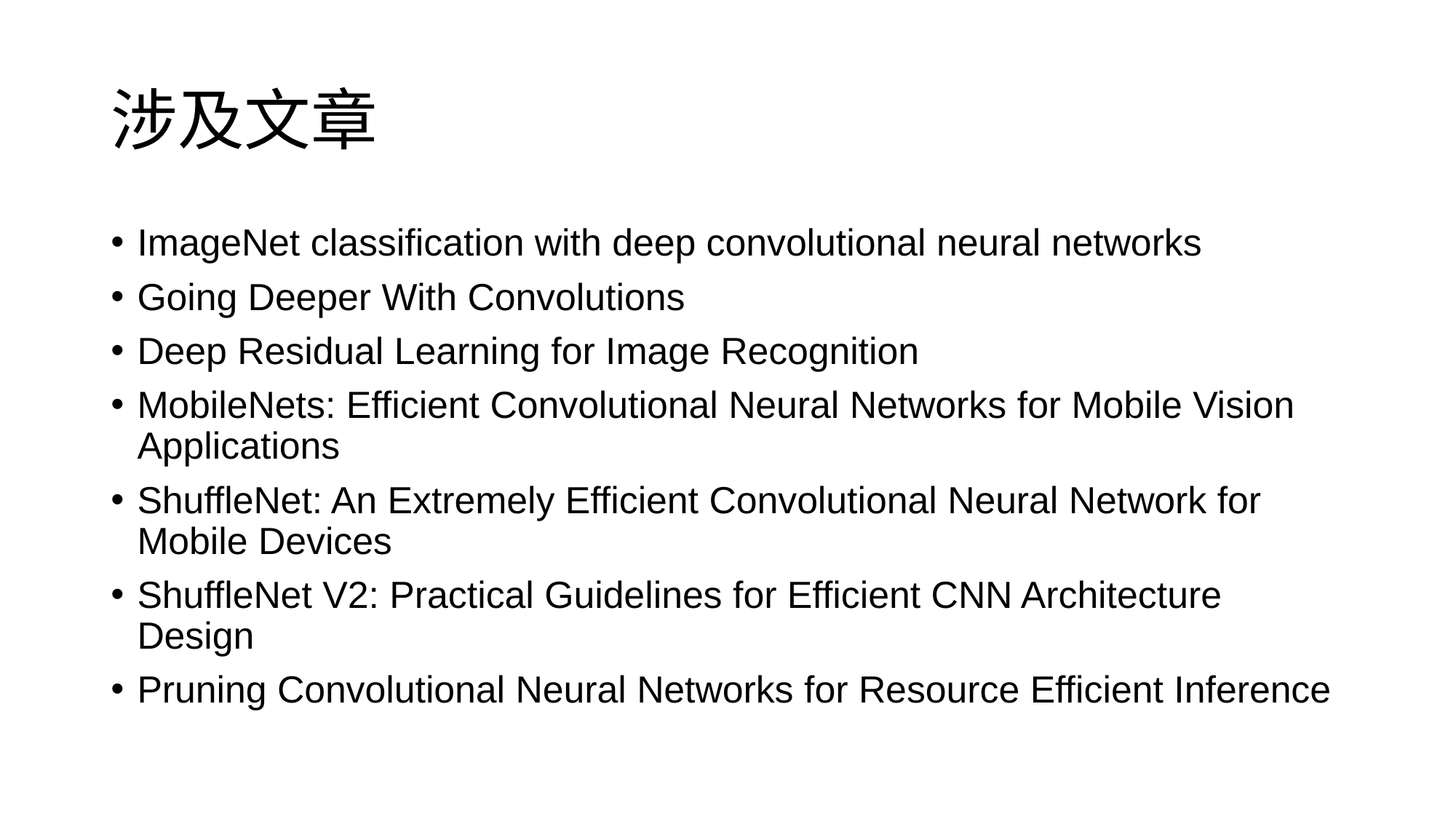

# 涉及文章
ImageNet classification with deep convolutional neural networks
Going Deeper With Convolutions
Deep Residual Learning for Image Recognition
MobileNets: Efficient Convolutional Neural Networks for Mobile Vision Applications
ShuffleNet: An Extremely Efficient Convolutional Neural Network for Mobile Devices
ShuffleNet V2: Practical Guidelines for Efficient CNN Architecture Design
Pruning Convolutional Neural Networks for Resource Efficient Inference